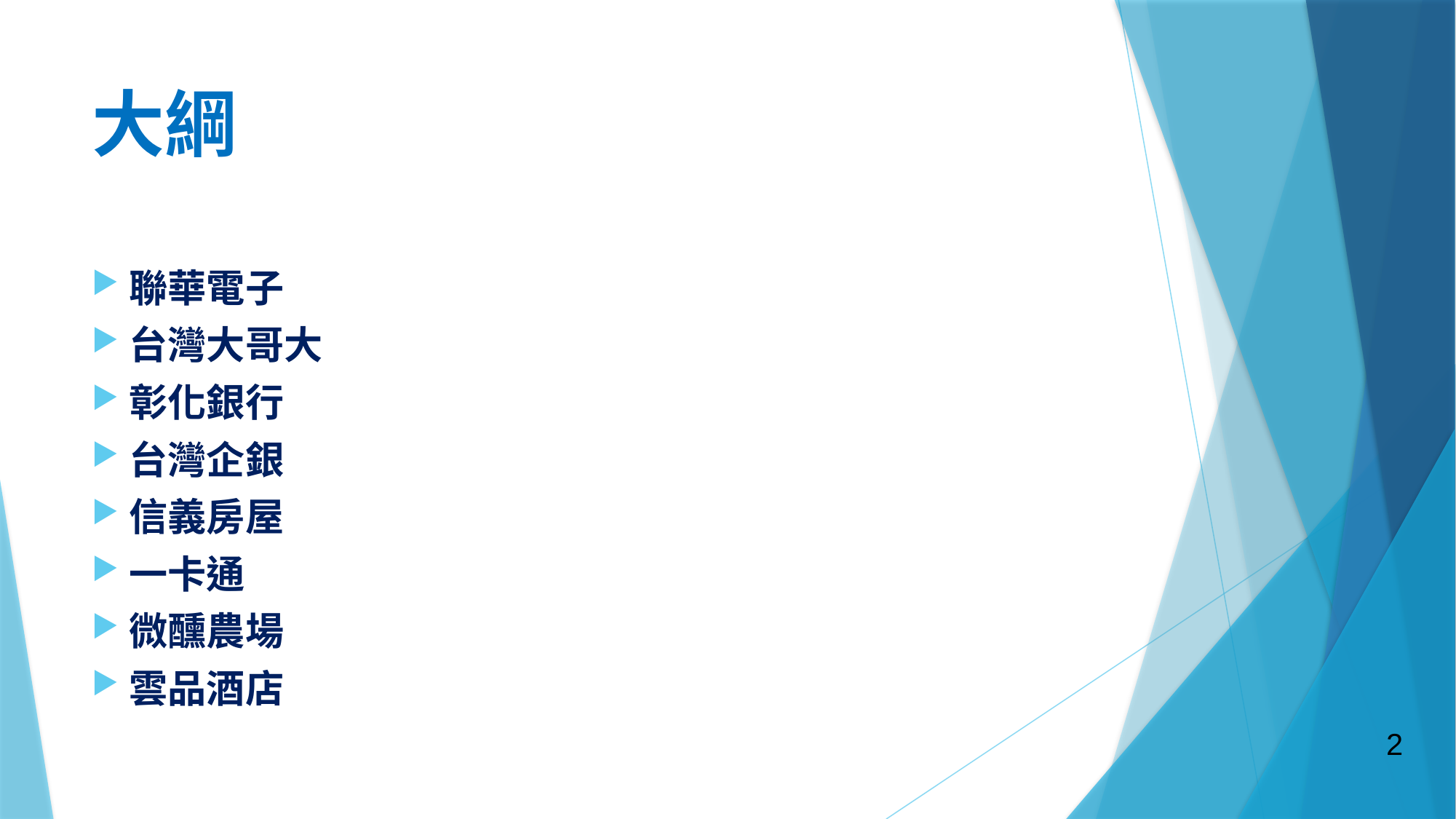

# 大綱
聯華電子
台灣大哥大
彰化銀行
台灣企銀
信義房屋
一卡通
微醺農場
雲品酒店

2